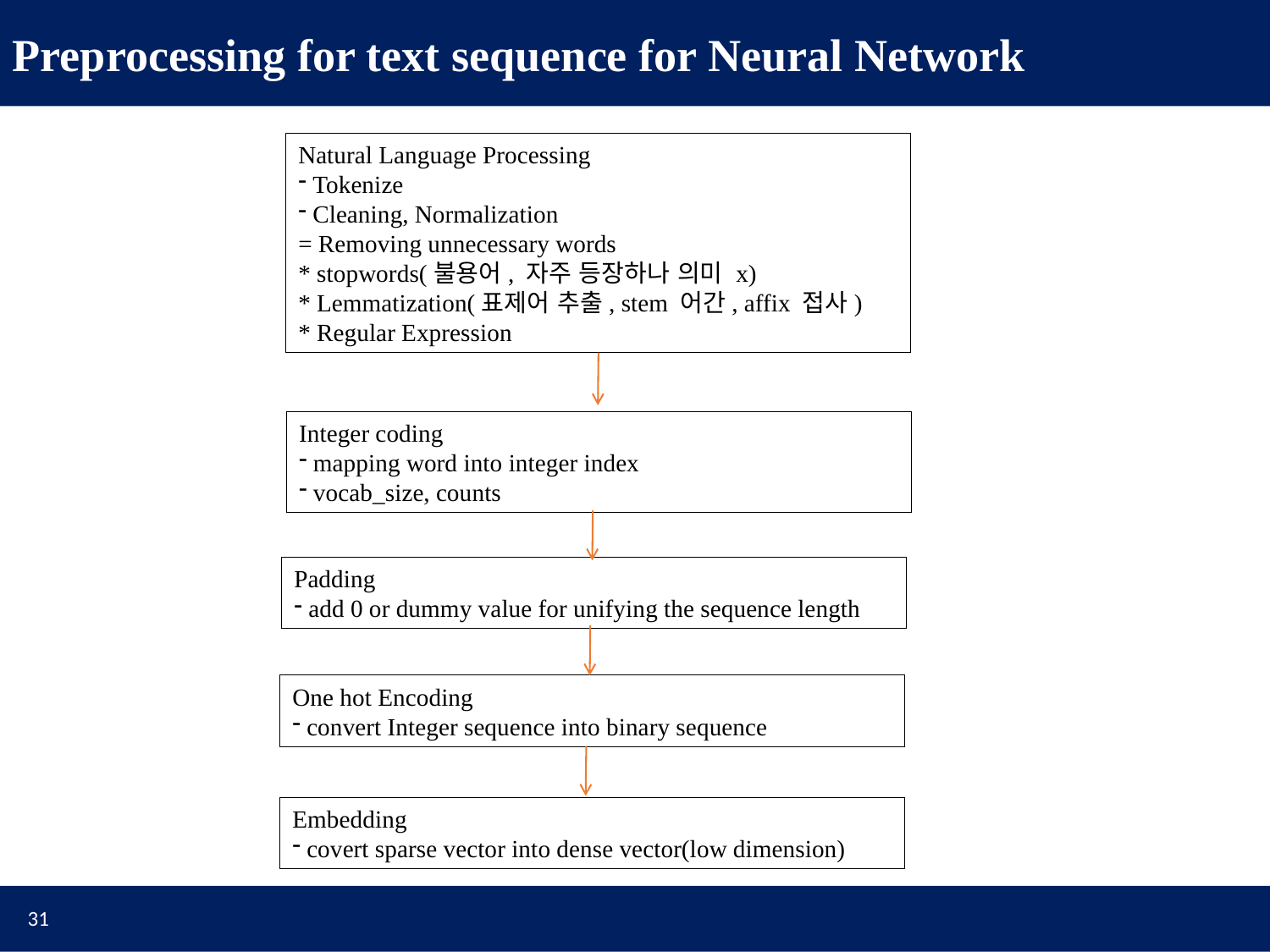

Preprocessing for text sequence for Neural Network
Natural Language Processing
 Tokenize
 Cleaning, Normalization
= Removing unnecessary words
* stopwords(불용어, 자주 등장하나 의미 x)
* Lemmatization(표제어 추출, stem 어간, affix 접사)
* Regular Expression
Integer coding
 mapping word into integer index
 vocab_size, counts
Padding
 add 0 or dummy value for unifying the sequence length
One hot Encoding
 convert Integer sequence into binary sequence
Embedding
 covert sparse vector into dense vector(low dimension)

31